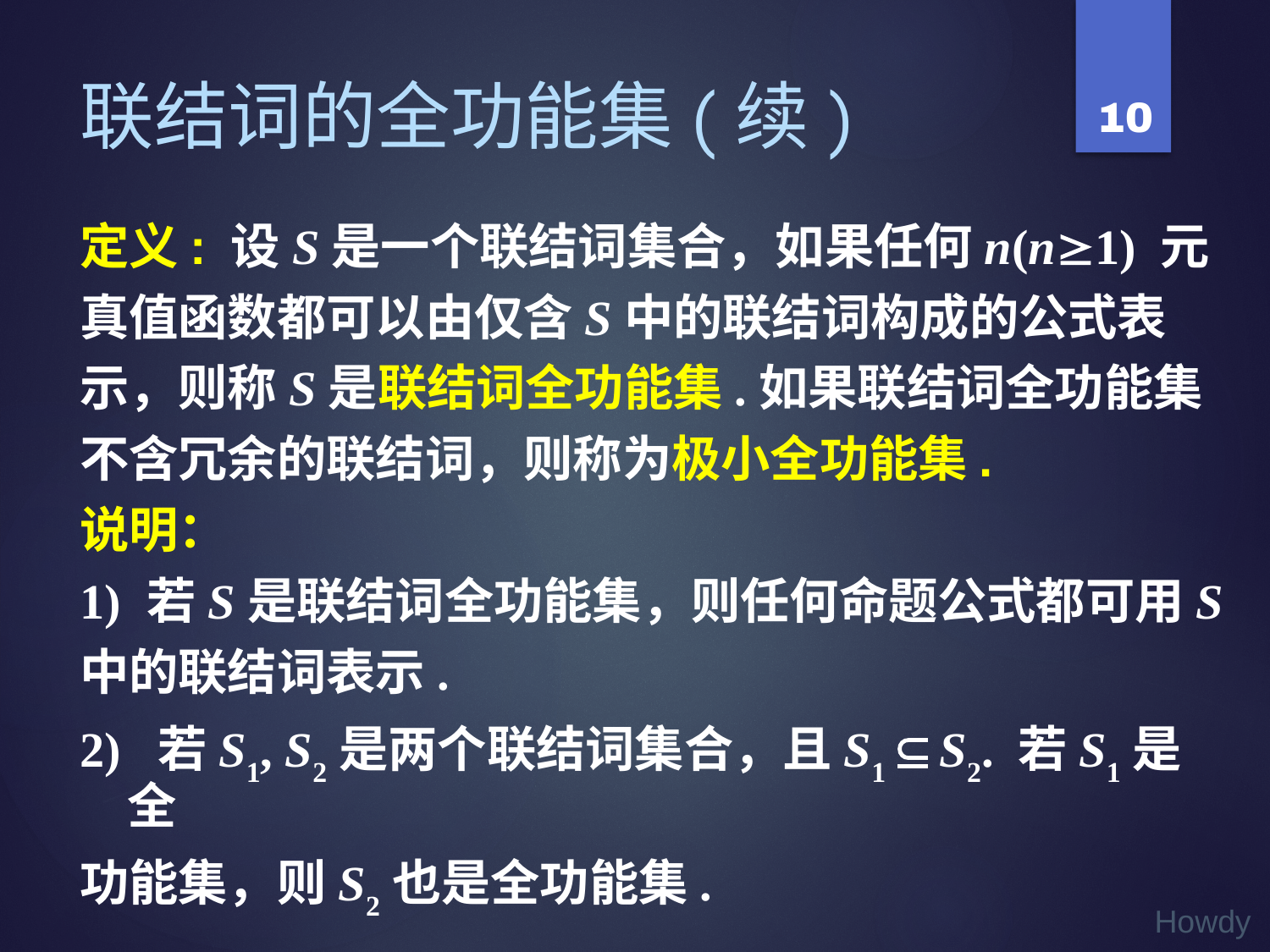

10
# 联结词的全功能集(续)
定义: 设S是一个联结词集合，如果任何n(n≥1) 元
真值函数都可以由仅含S中的联结词构成的公式表
示，则称S是联结词全功能集.如果联结词全功能集
不含冗余的联结词，则称为极小全功能集.
说明：
1) 若S是联结词全功能集，则任何命题公式都可用S
中的联结词表示.
2)  若S1, S2是两个联结词集合，且S1 ⊆ S2. 若S1是全
功能集，则S2也是全功能集.